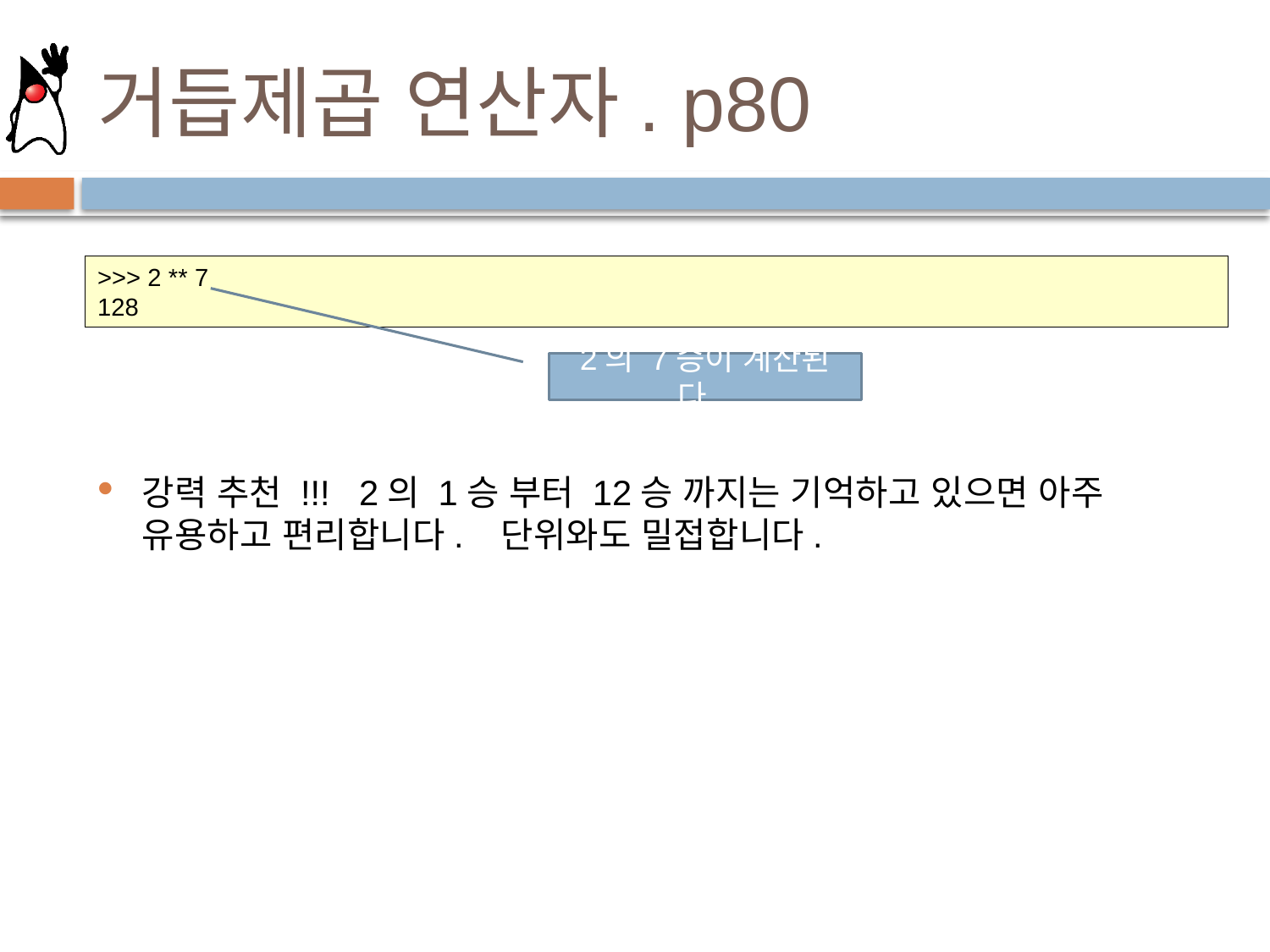

# 거듭제곱 연산자. p80
>>> 2 ** 7
128
2의 7승이 계산된다.
강력 추천 !!!   2의 1승 부터 12승 까지는 기억하고 있으면 아주 유용하고 편리합니다.   단위와도 밀접합니다.